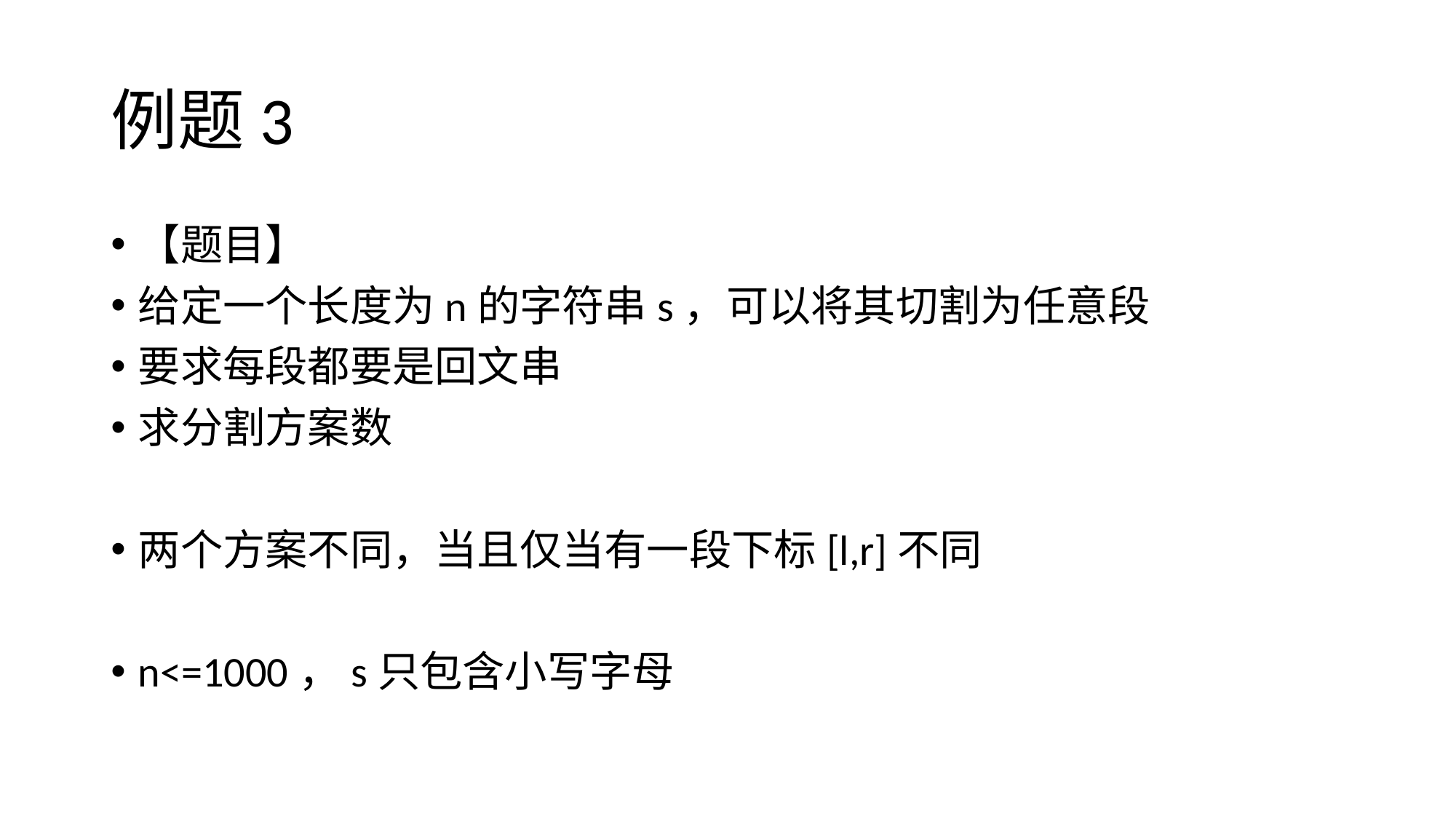

# 例题3
【题目】
给定一个长度为n的字符串s，可以将其切割为任意段
要求每段都要是回文串
求分割方案数

两个方案不同，当且仅当有一段下标[l,r]不同

n<=1000，s只包含小写字母